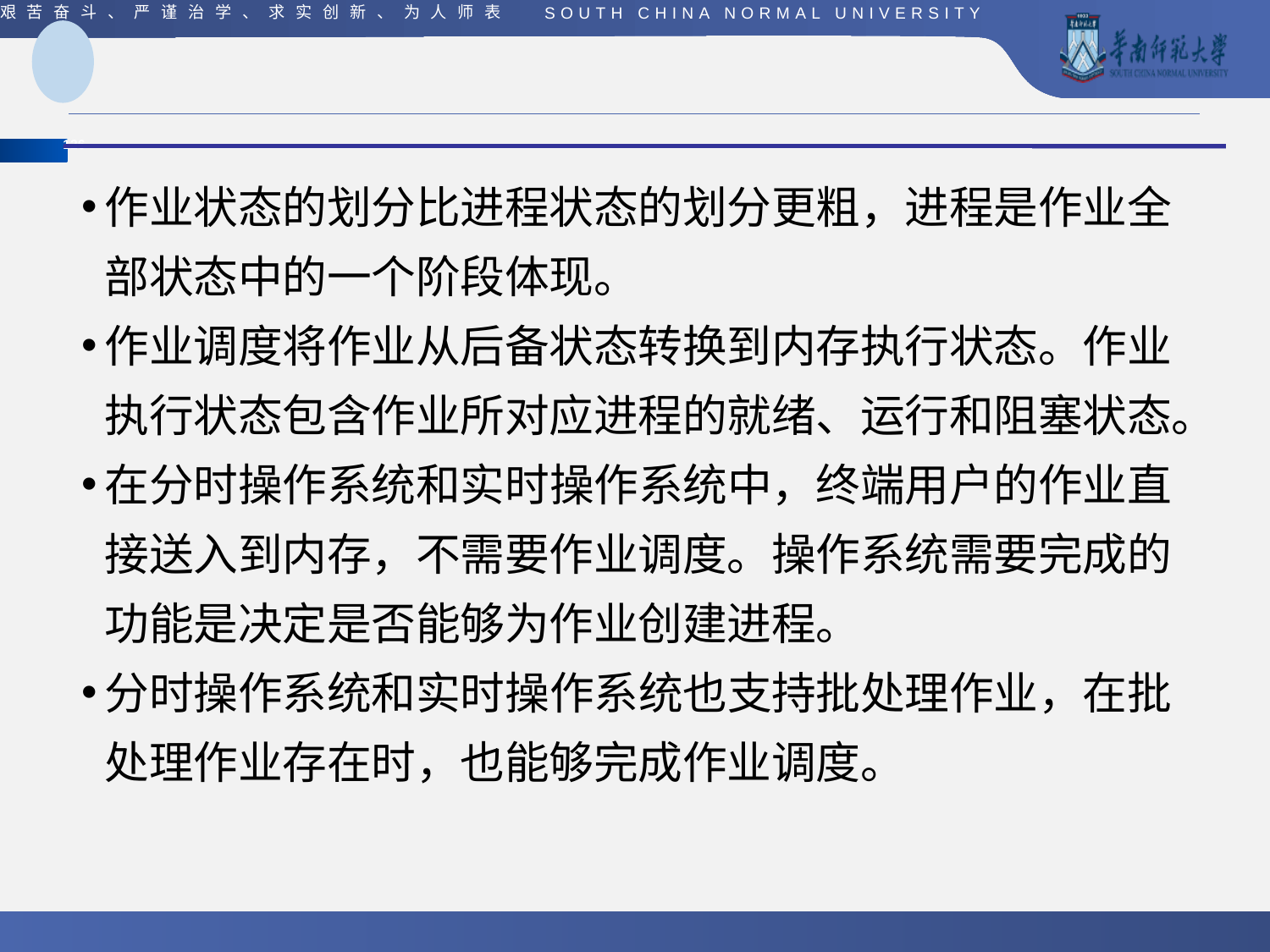

#
作业状态的划分比进程状态的划分更粗，进程是作业全部状态中的一个阶段体现。
作业调度将作业从后备状态转换到内存执行状态。作业执行状态包含作业所对应进程的就绪、运行和阻塞状态。
在分时操作系统和实时操作系统中，终端用户的作业直接送入到内存，不需要作业调度。操作系统需要完成的功能是决定是否能够为作业创建进程。
分时操作系统和实时操作系统也支持批处理作业，在批处理作业存在时，也能够完成作业调度。

126